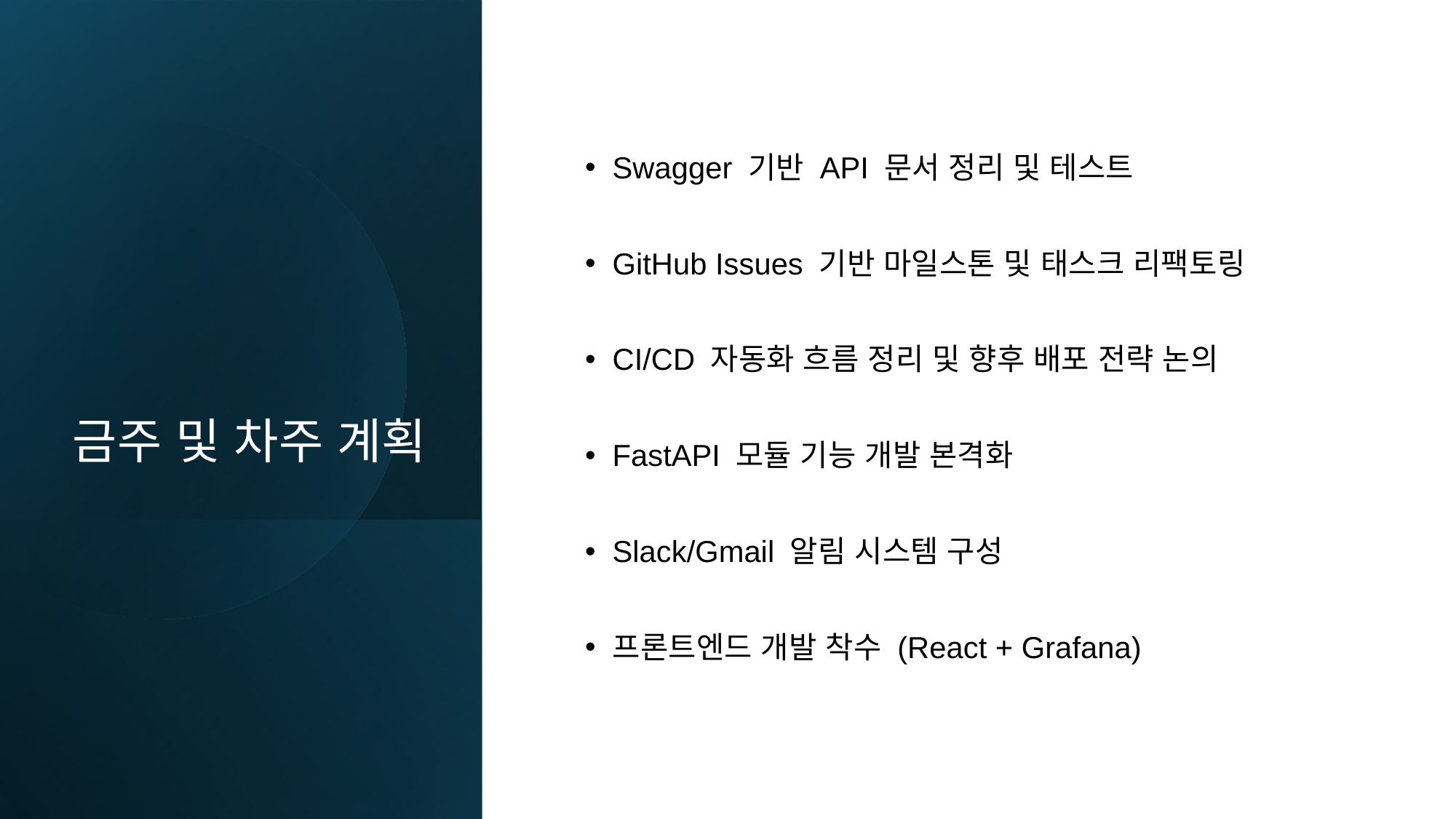

# 금주 및 차주 계획
Swagger 기반 API 문서 정리 및 테스트

GitHub Issues 기반 마일스톤 및 태스크 리팩토링

CI/CD 자동화 흐름 정리 및 향후 배포 전략 논의

FastAPI 모듈 기능 개발 본격화

Slack/Gmail 알림 시스템 구성

프론트엔드 개발 착수 (React + Grafana)